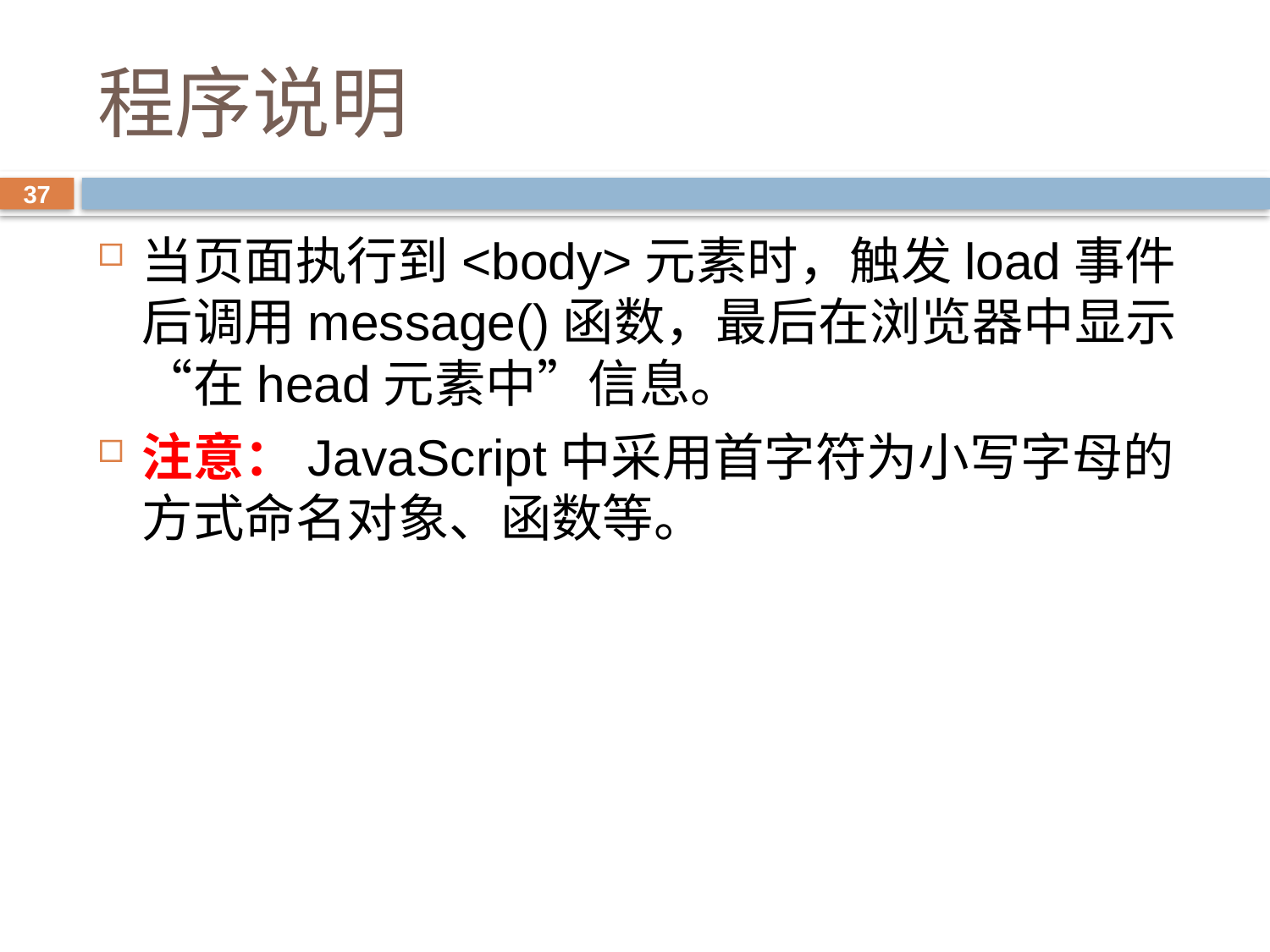

# 程序说明
37
当页面执行到<body>元素时，触发load事件后调用message()函数，最后在浏览器中显示“在head元素中”信息。
注意：JavaScript中采用首字符为小写字母的方式命名对象、函数等。